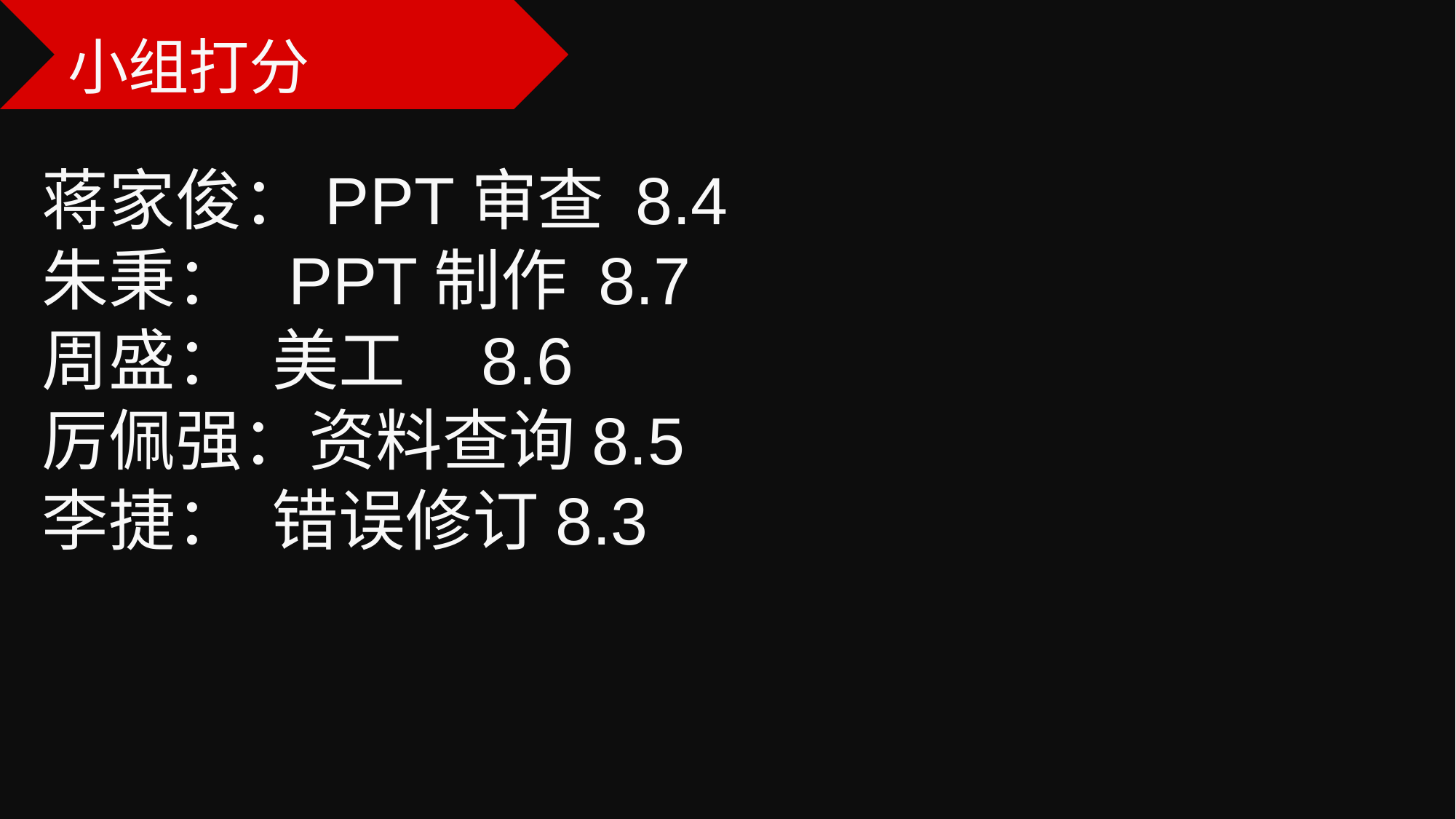

小组打分
蒋家俊：PPT审查 8.4
朱秉：  PPT制作 8.7
周盛：  美工    8.6
厉佩强：资料查询8.5
李捷：  错误修订8.3